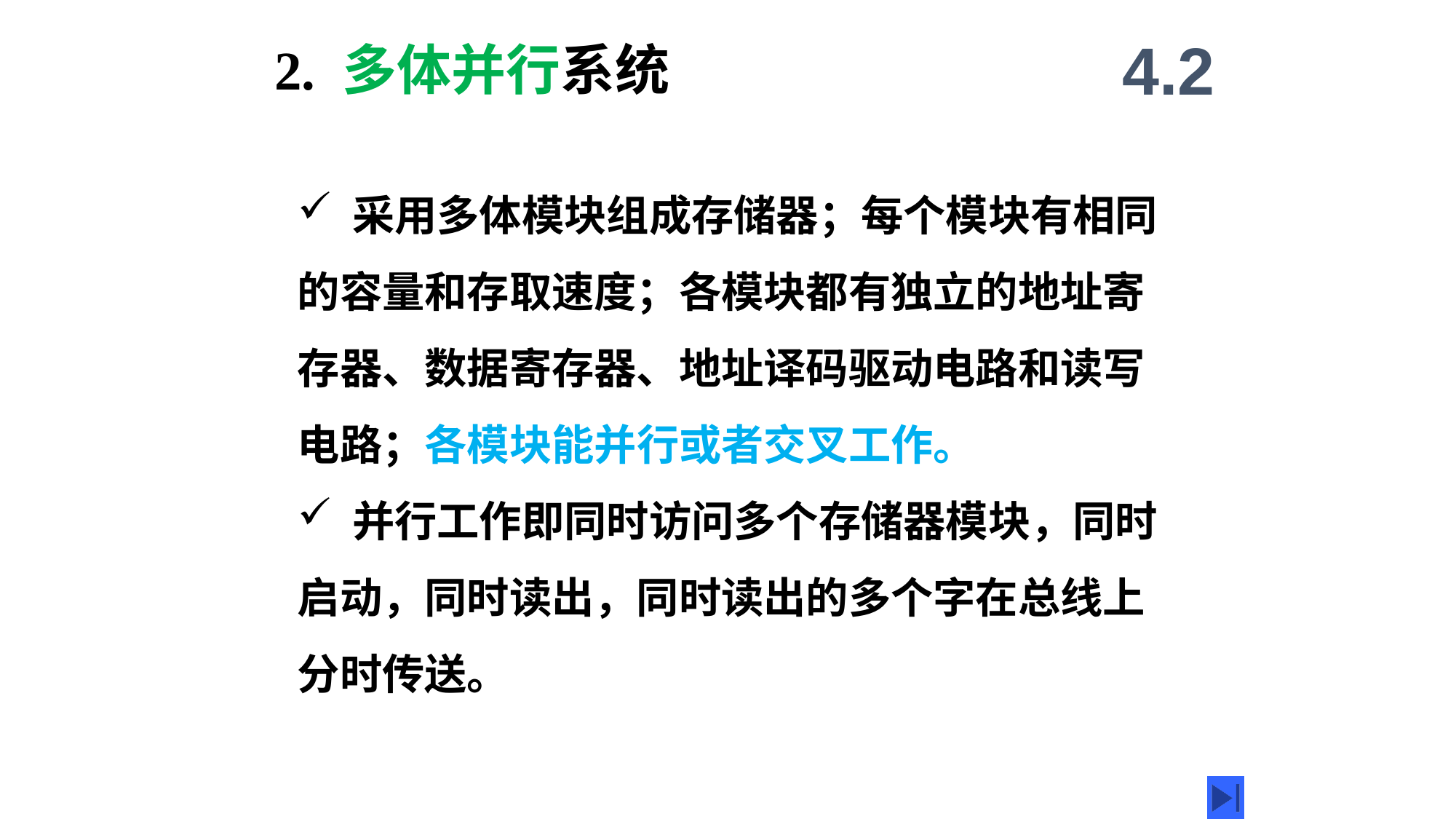

4.2
2. 多体并行系统
 采用多体模块组成存储器；每个模块有相同的容量和存取速度；各模块都有独立的地址寄存器、数据寄存器、地址译码驱动电路和读写电路；各模块能并行或者交叉工作。
 并行工作即同时访问多个存储器模块，同时启动，同时读出，同时读出的多个字在总线上分时传送。